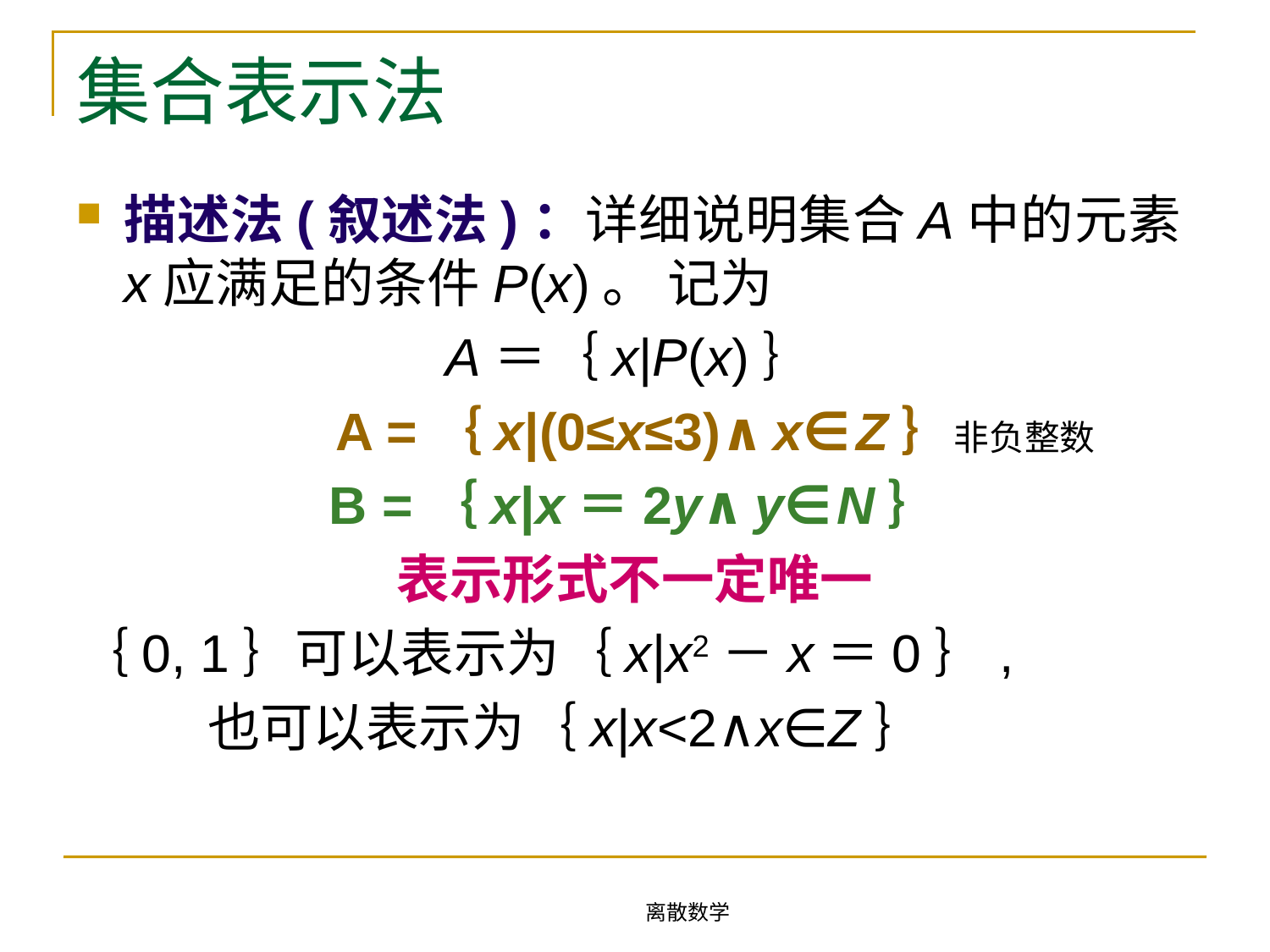

# 集合表示法
描述法(叙述法)：详细说明集合A中的元素x应满足的条件P(x)。 记为
 A＝｛x|P(x)｝
           A =｛x|(0≤x≤3)∧x∈Z｝非负整数
B =｛x|x＝2y∧y∈N｝
表示形式不一定唯一
｛0, 1｝可以表示为｛x|x2－x＝0｝,
          也可以表示为｛x|x<2∧x∈Z｝

离散数学
8